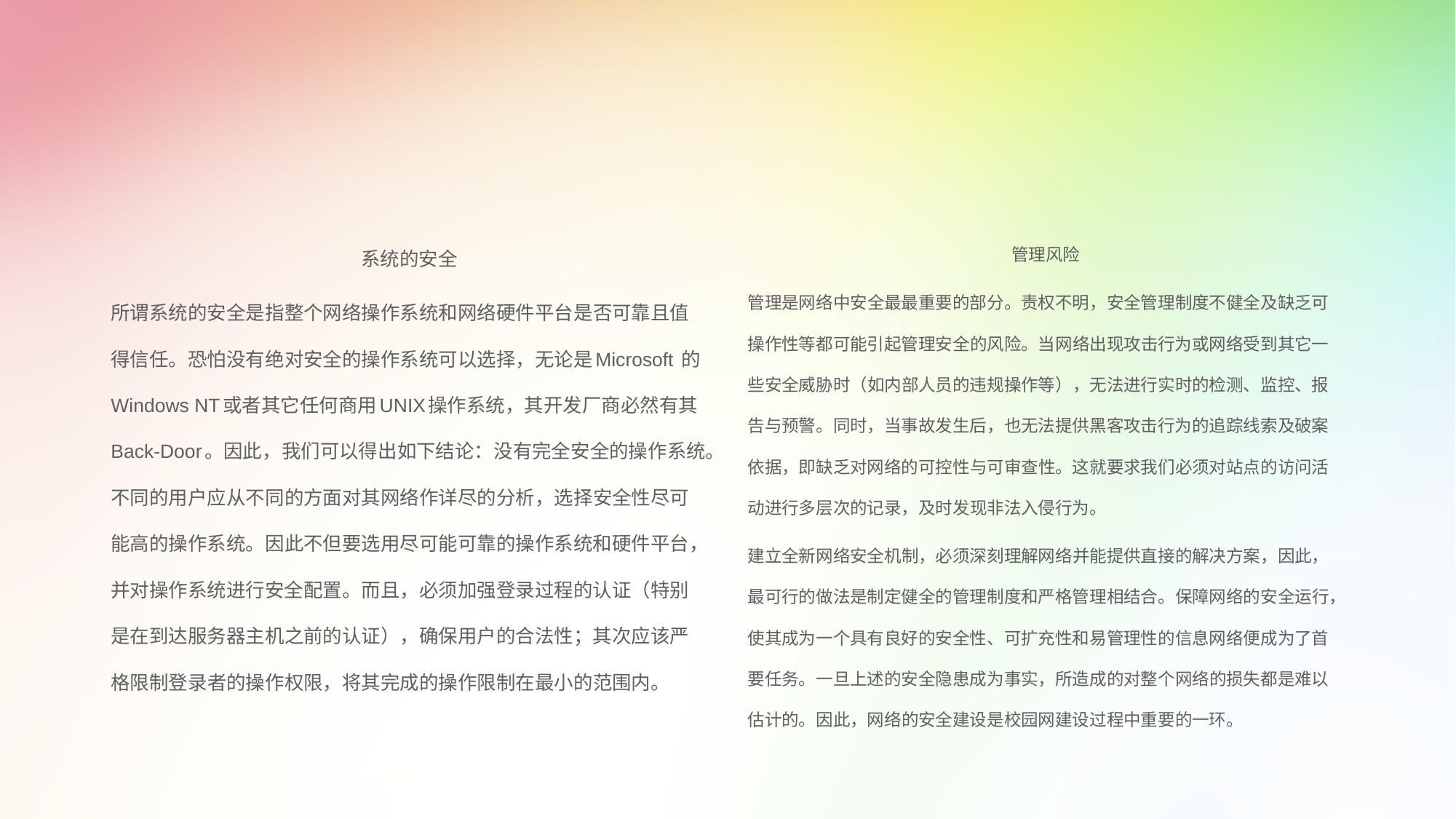

#
系统的安全
所谓系统的安全是指整个网络操作系统和网络硬件平台是否可靠且值得信任。恐怕没有绝对安全的操作系统可以选择，无论是Microsoft 的Windows NT或者其它任何商用UNIX操作系统，其开发厂商必然有其Back-Door。因此，我们可以得出如下结论：没有完全安全的操作系统。不同的用户应从不同的方面对其网络作详尽的分析，选择安全性尽可能高的操作系统。因此不但要选用尽可能可靠的操作系统和硬件平台，并对操作系统进行安全配置。而且，必须加强登录过程的认证（特别是在到达服务器主机之前的认证），确保用户的合法性；其次应该严格限制登录者的操作权限，将其完成的操作限制在最小的范围内。
管理风险
管理是网络中安全最最重要的部分。责权不明，安全管理制度不健全及缺乏可操作性等都可能引起管理安全的风险。当网络出现攻击行为或网络受到其它一些安全威胁时（如内部人员的违规操作等），无法进行实时的检测、监控、报告与预警。同时，当事故发生后，也无法提供黑客攻击行为的追踪线索及破案依据，即缺乏对网络的可控性与可审查性。这就要求我们必须对站点的访问活动进行多层次的记录，及时发现非法入侵行为。
建立全新网络安全机制，必须深刻理解网络并能提供直接的解决方案，因此，最可行的做法是制定健全的管理制度和严格管理相结合。保障网络的安全运行，使其成为一个具有良好的安全性、可扩充性和易管理性的信息网络便成为了首要任务。一旦上述的安全隐患成为事实，所造成的对整个网络的损失都是难以估计的。因此，网络的安全建设是校园网建设过程中重要的一环。